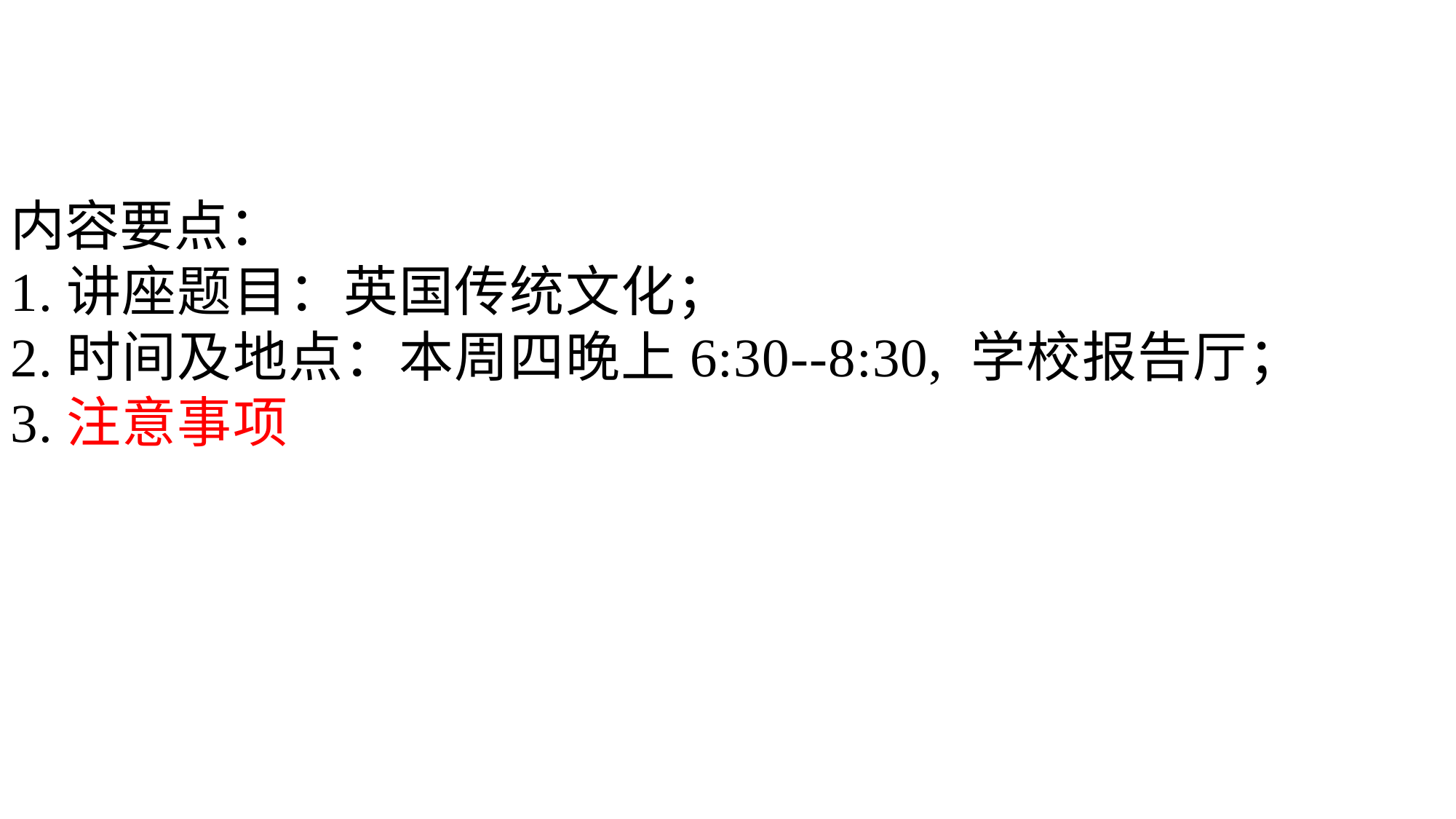

内容要点：
1.讲座题目：英国传统文化；
2.时间及地点：本周四晚上6:30--8:30, 学校报告厅；
3.注意事项